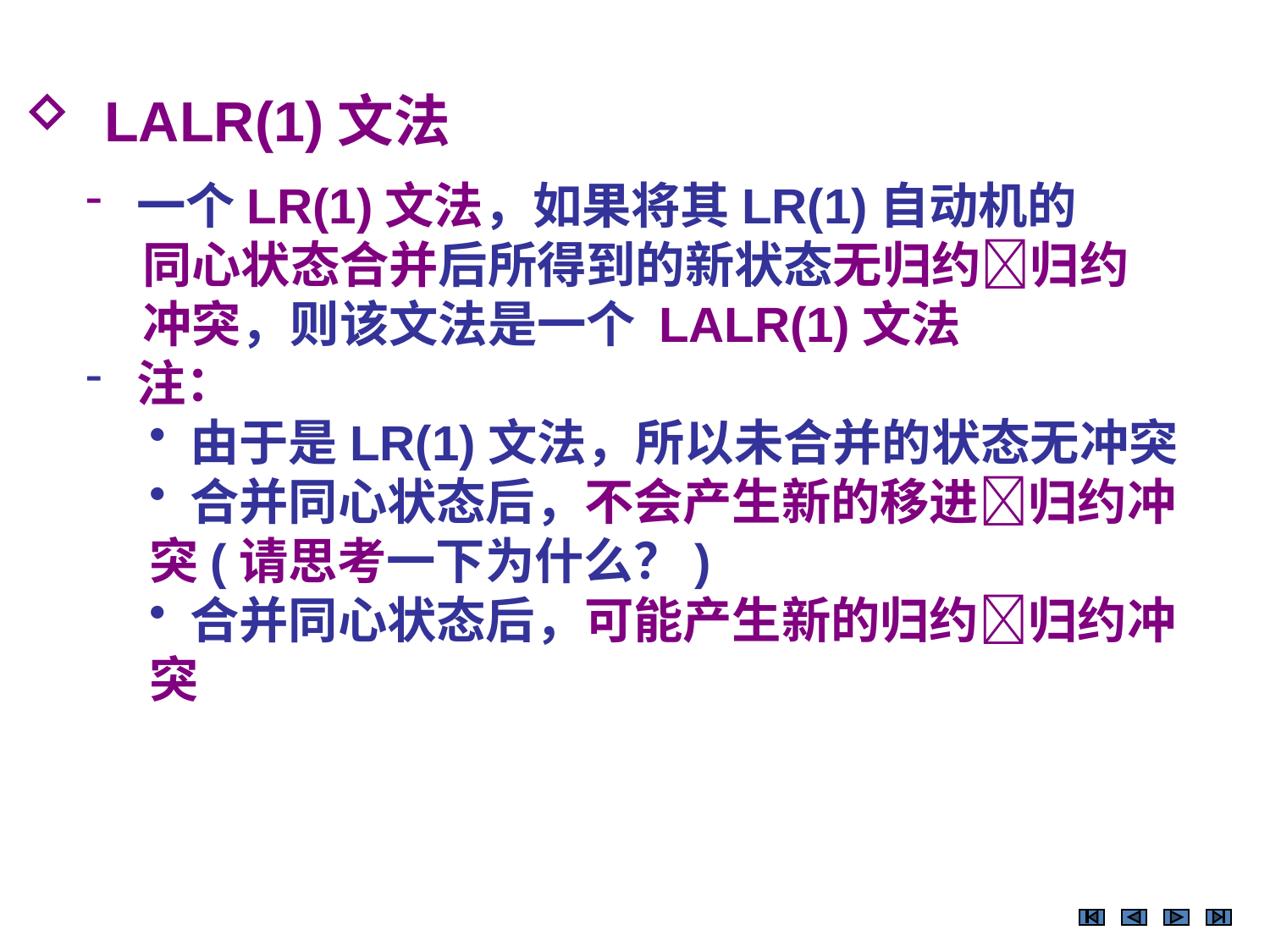

LALR(1)文法

  一个LR(1)文法，如果将其LR(1)自动机的
    同心状态合并后所得到的新状态无归约−归约
    冲突，则该文法是一个 LALR(1)文法
  注：
 由于是LR(1)文法，所以未合并的状态无冲突
 合并同心状态后，不会产生新的移进−归约冲突(请思考一下为什么？)
 合并同心状态后，可能产生新的归约−归约冲突